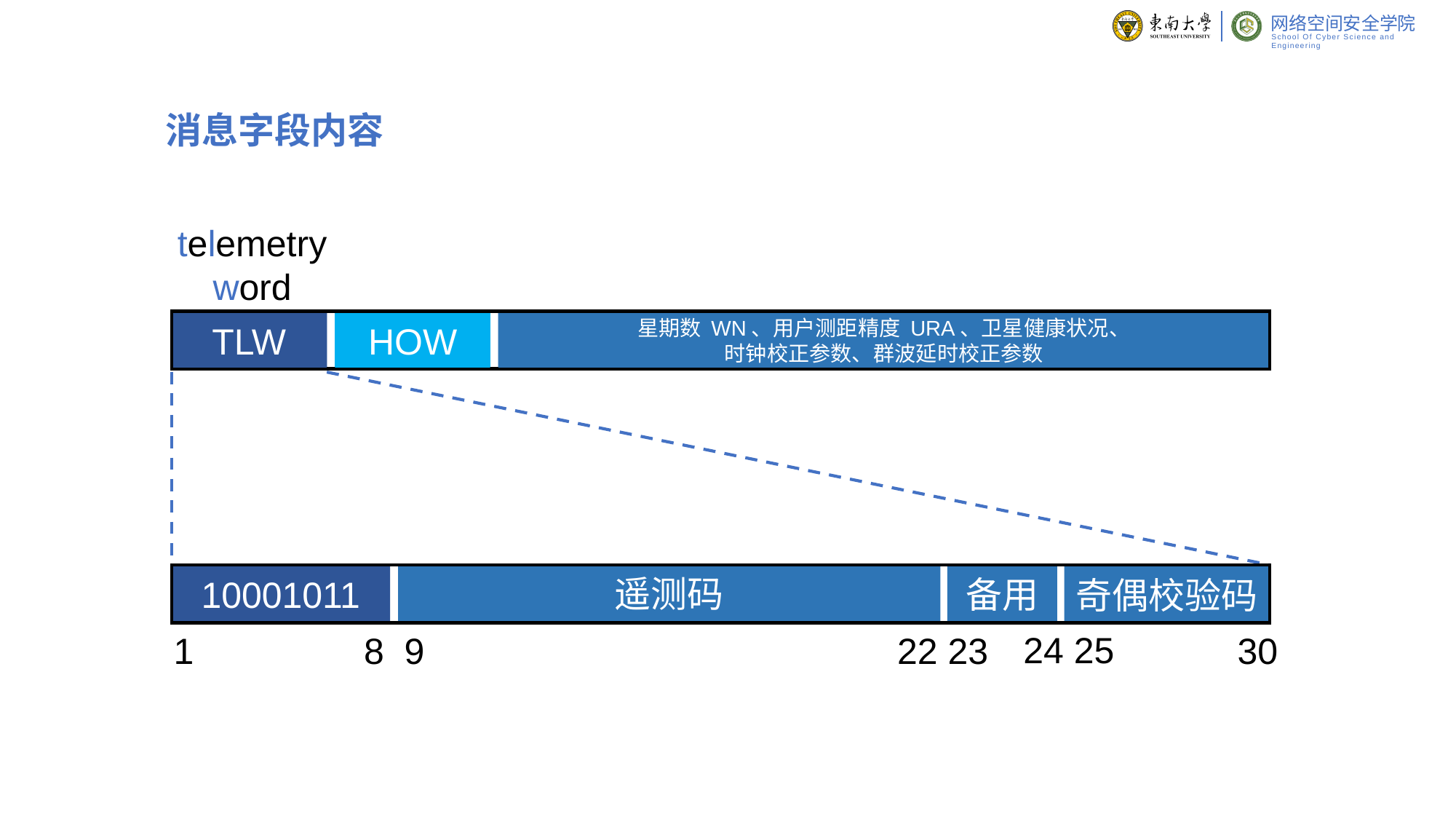

消息字段内容
telemetry
word

TLW

HOW
电离层数据、PRN 25-32 卫星年历、UTC 转换参数、卫星健康状况

HOW
星历 IODC、星历数据期号 IODE
TLW

HOW
星历 IODC、星历数据期号 IODE
TLW

HOW
星期数 WN、用户测距精度 URA、卫星健康状况、
时钟校正参数、群波延时校正参数
TLW
TLW

HOW
PRN 1-24 卫星年历、历书参考时间、历书参考星期数、卫星健康状况
遥测码
备用

10001011
奇偶校验码
24 25
30
1
8  9
22 23